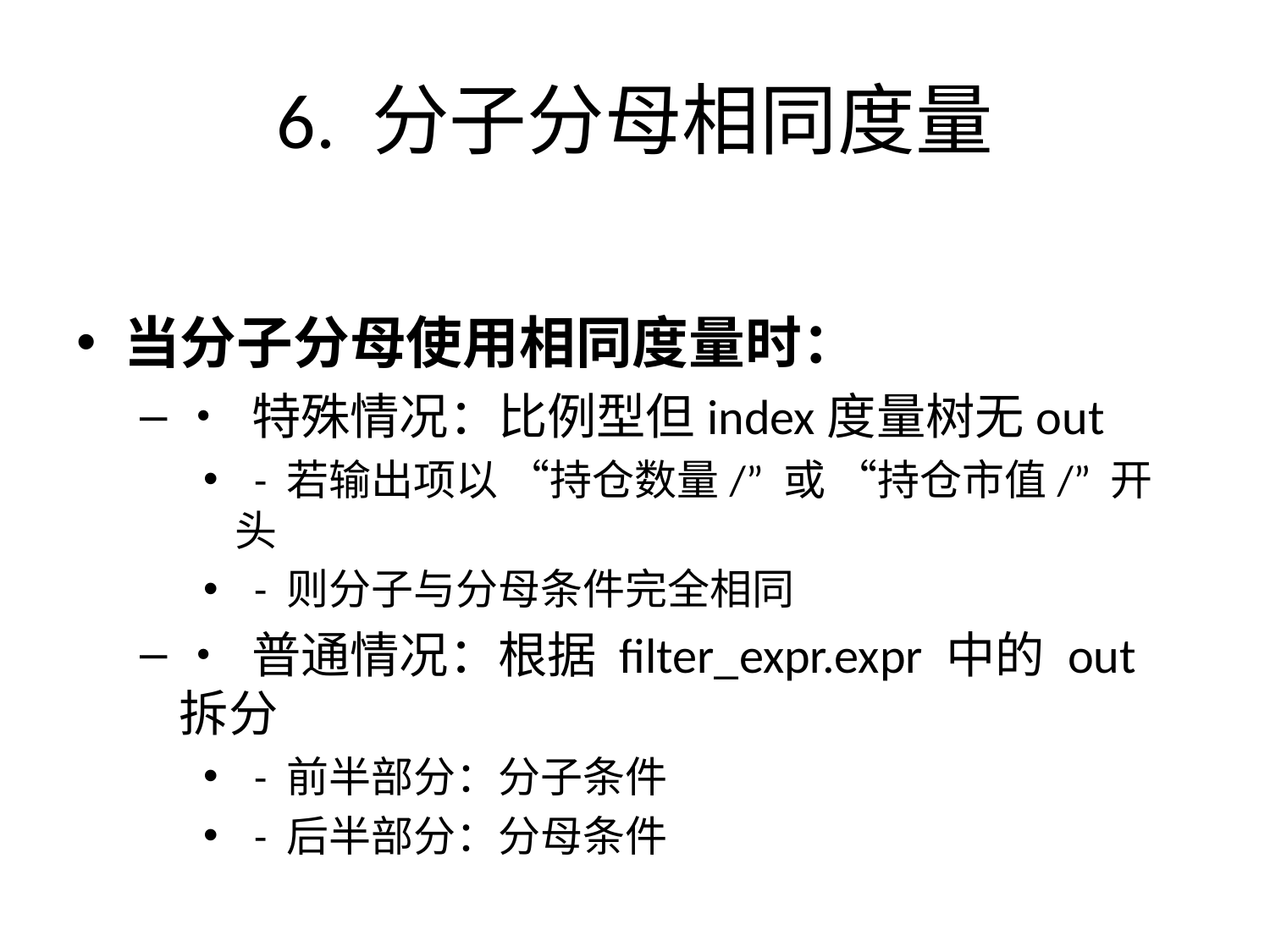

# 6. 分子分母相同度量

当分子分母使用相同度量时：
• 特殊情况：比例型但index度量树无out
  - 若输出项以 “持仓数量/” 或 “持仓市值/” 开头
  - 则分子与分母条件完全相同
• 普通情况：根据 filter_expr.expr 中的 out 拆分
  - 前半部分：分子条件
  - 后半部分：分母条件